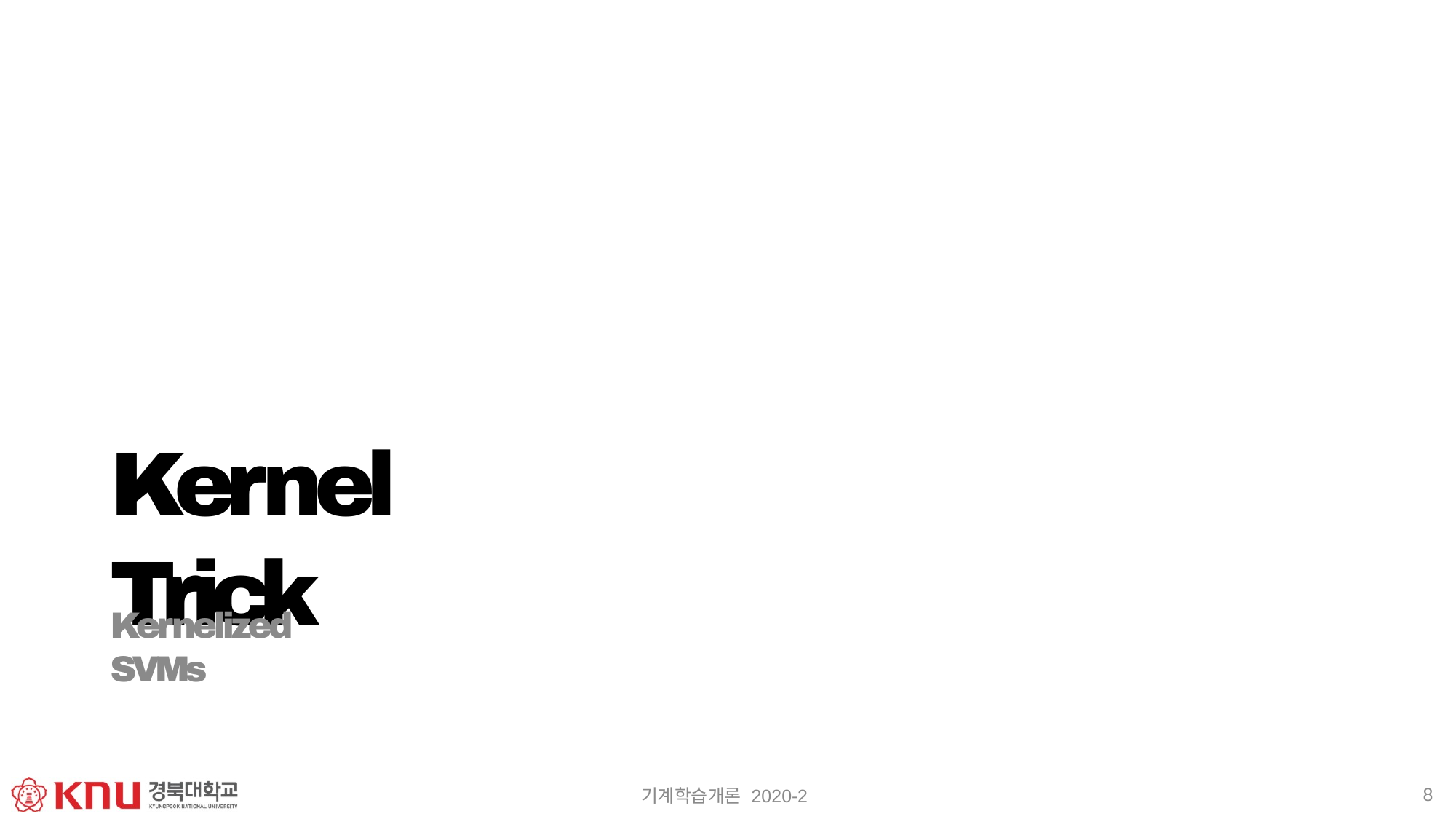

Kernel Trick
Kernelized SVMs
8
기계학습개론 2020-2